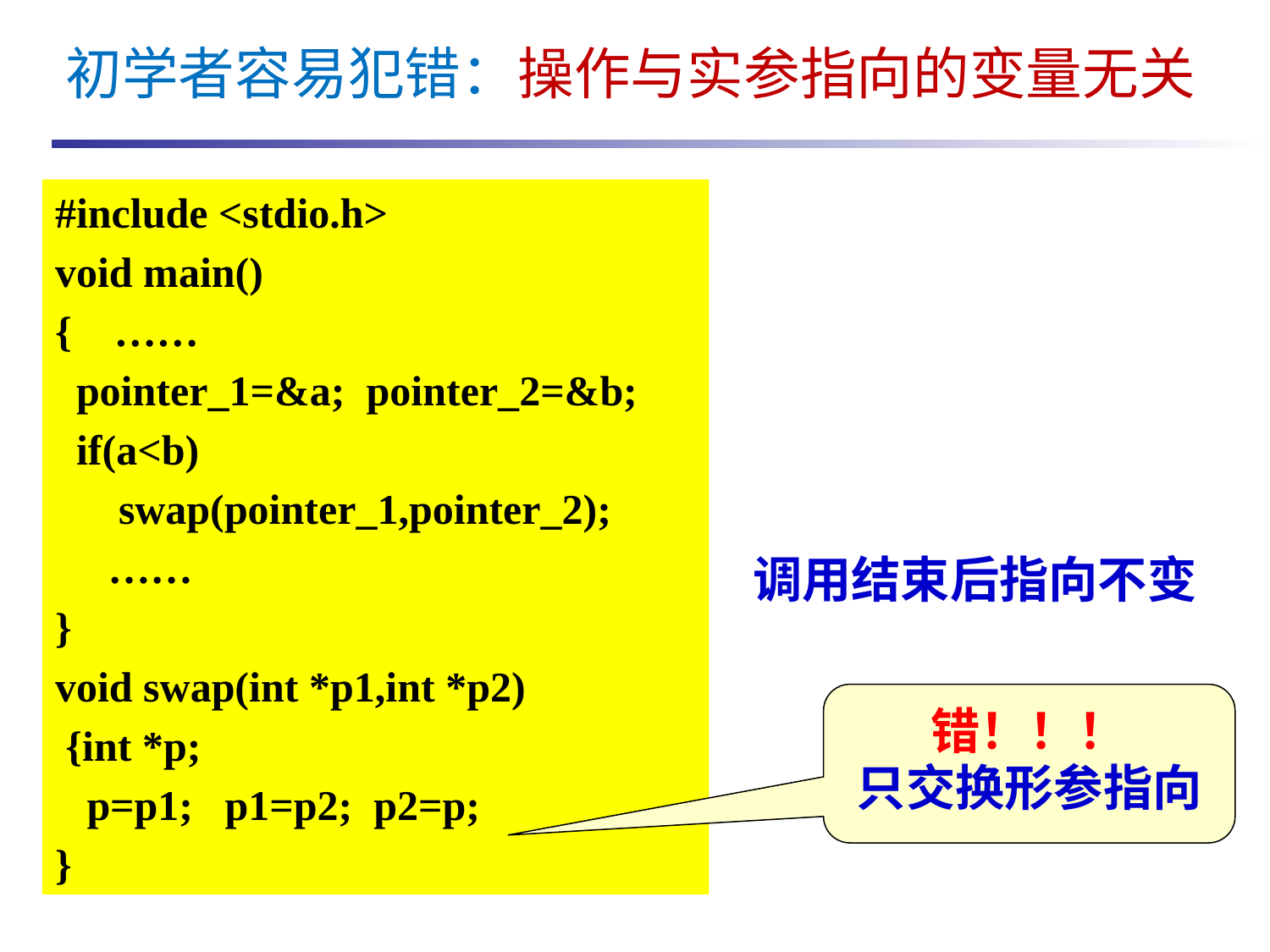

初学者容易犯错：操作与实参指向的变量无关
#include <stdio.h>
void main()
{    ……
  pointer_1=&a;  pointer_2=&b;
  if(a<b)
      swap(pointer_1,pointer_2);
     ……
}
void swap(int *p1,int *p2)
 {int *p;
   p=p1;   p1=p2;  p2=p;
}
调用结束后指向不变
错！！！
只交换形参指向